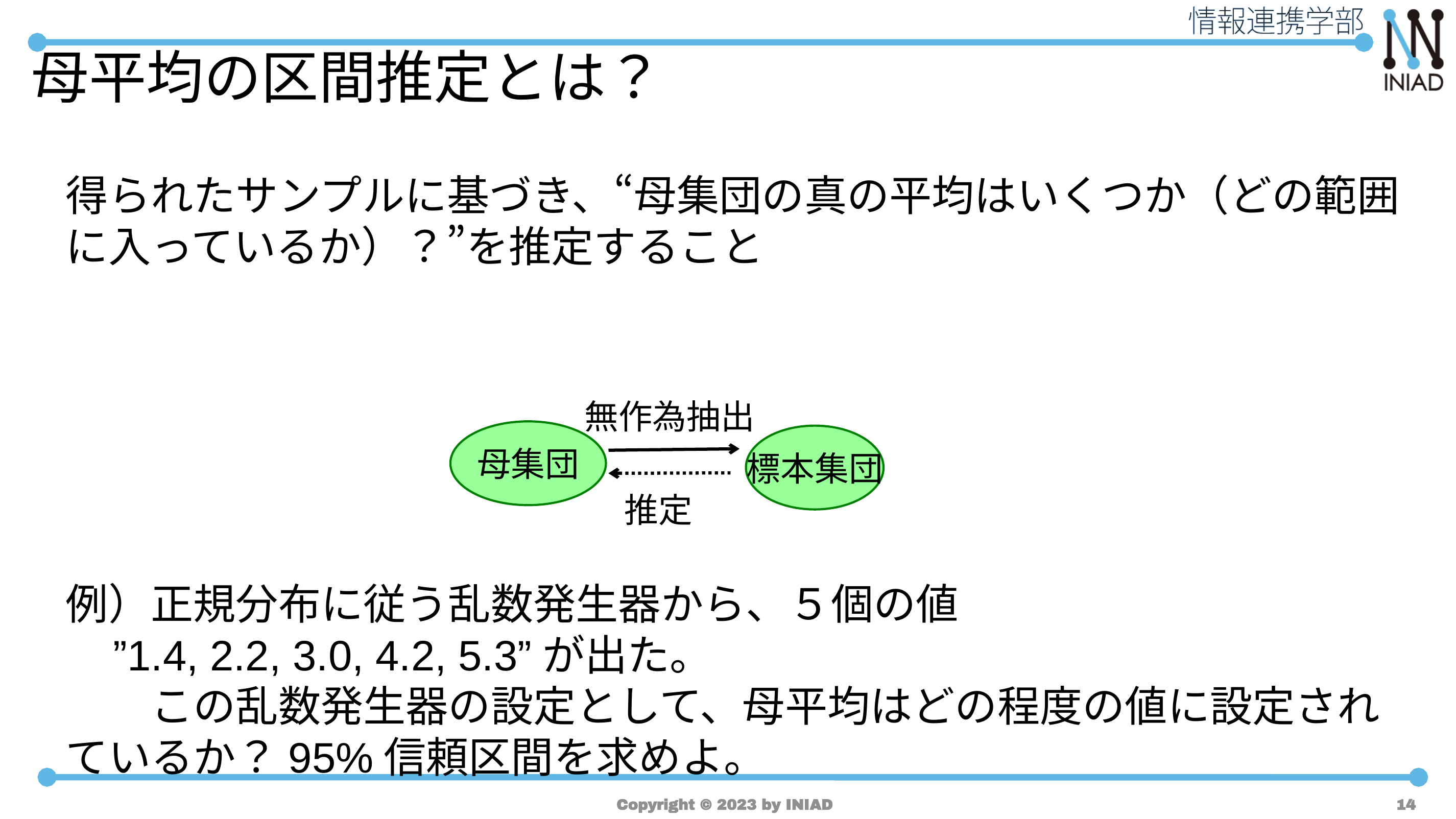

# 母平均の区間推定とは？
得られたサンプルに基づき、“母集団の真の平均はいくつか（どの範囲に入っているか）？”を推定すること

例）正規分布に従う乱数発生器から、５個の値
    ”1.4, 2.2, 3.0, 4.2, 5.3”が出た。
　　この乱数発生器の設定として、母平均はどの程度の値に設定されているか？95%信頼区間を求めよ。
無作為抽出
母集団
標本集団
推定
Copyright © 2023 by INIAD
14